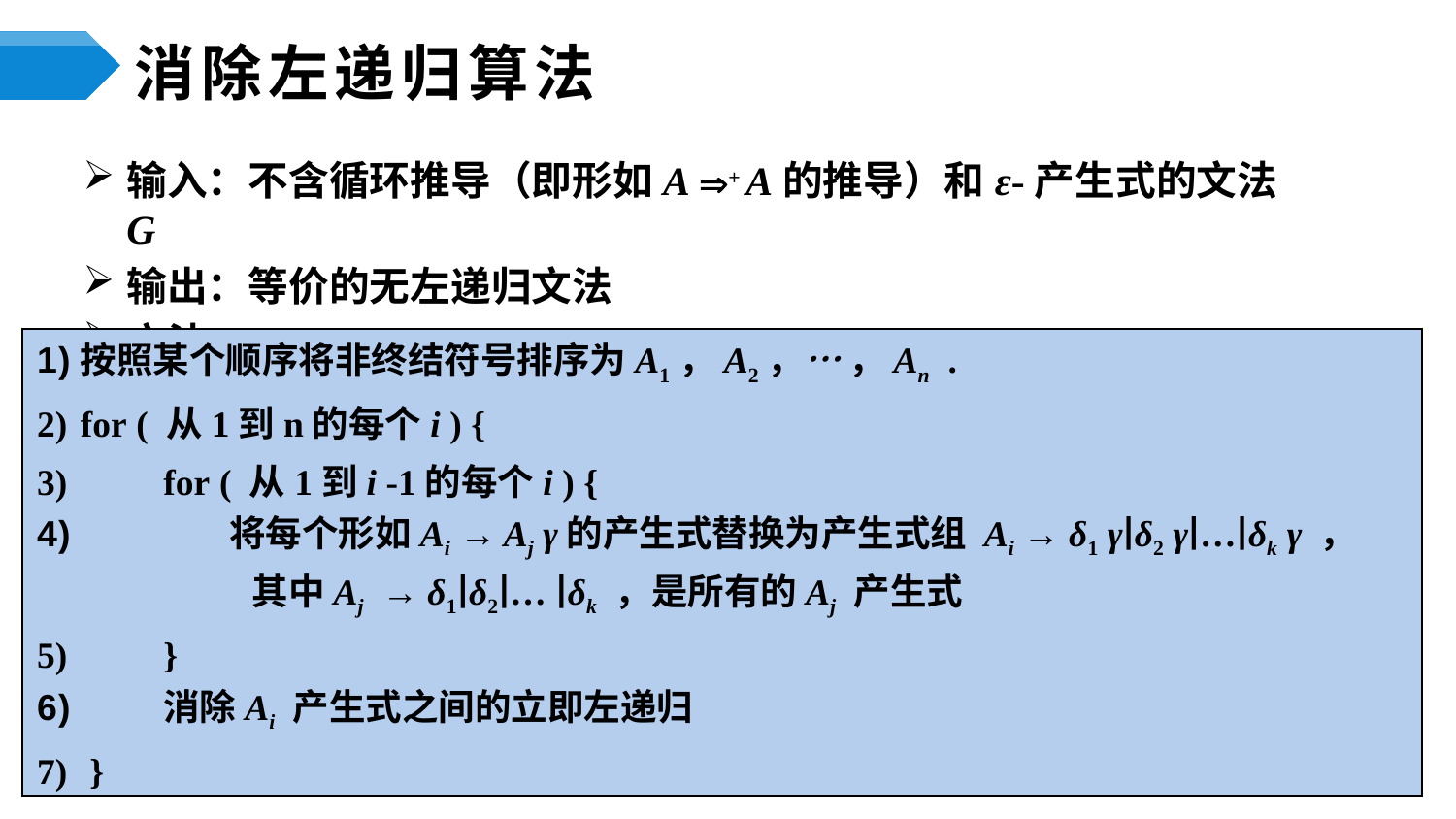

# 消除左递归算法
输入：不含循环推导（即形如A ⇒+ A的推导）和ε-产生式的文法G
输出：等价的无左递归文法
方法：
按照某个顺序将非终结符号排序为A1，A2，… ，An  .
for ( 从1到n的每个i ) {
         for ( 从1到i -1的每个i ) {
                 将每个形如Ai → Aj γ的产生式替换为产生式组 Ai → δ1 γ∣δ2 γ∣…∣δk γ ，
                         其中Aj  → δ1∣δ2∣… ∣δk ，是所有的Aj 产生式
         }
         消除Ai 产生式之间的立即左递归
 }